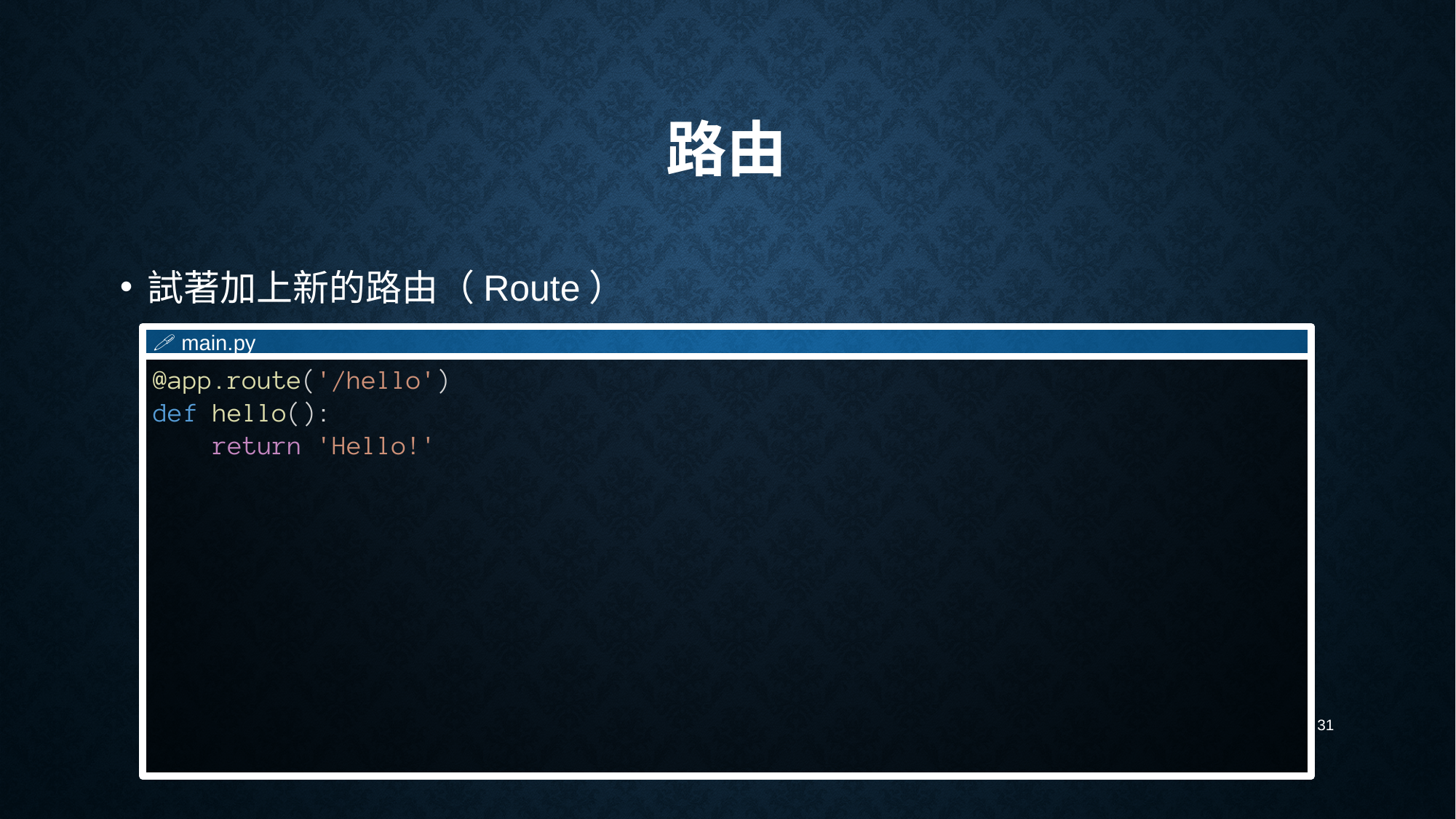

# 路由
試著加上新的路由（Route）
🖊 main.py
@app.route('/hello')
def hello():
    return 'Hello!'
31